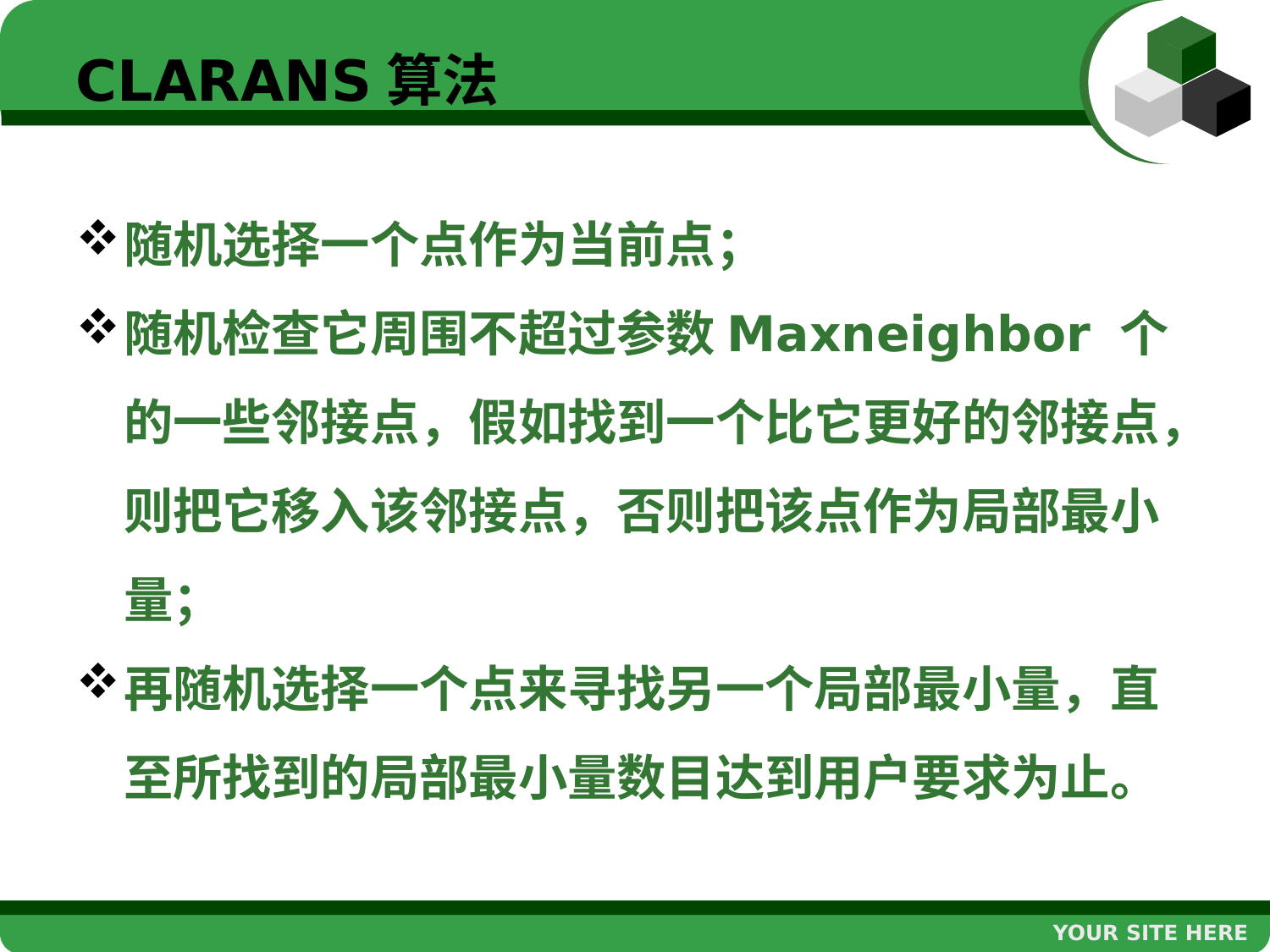

# CLARANS算法
随机选择一个点作为当前点；
随机检查它周围不超过参数Maxneighbor 个的一些邻接点，假如找到一个比它更好的邻接点，则把它移入该邻接点，否则把该点作为局部最小量；
再随机选择一个点来寻找另一个局部最小量，直至所找到的局部最小量数目达到用户要求为止。
YOUR SITE HERE